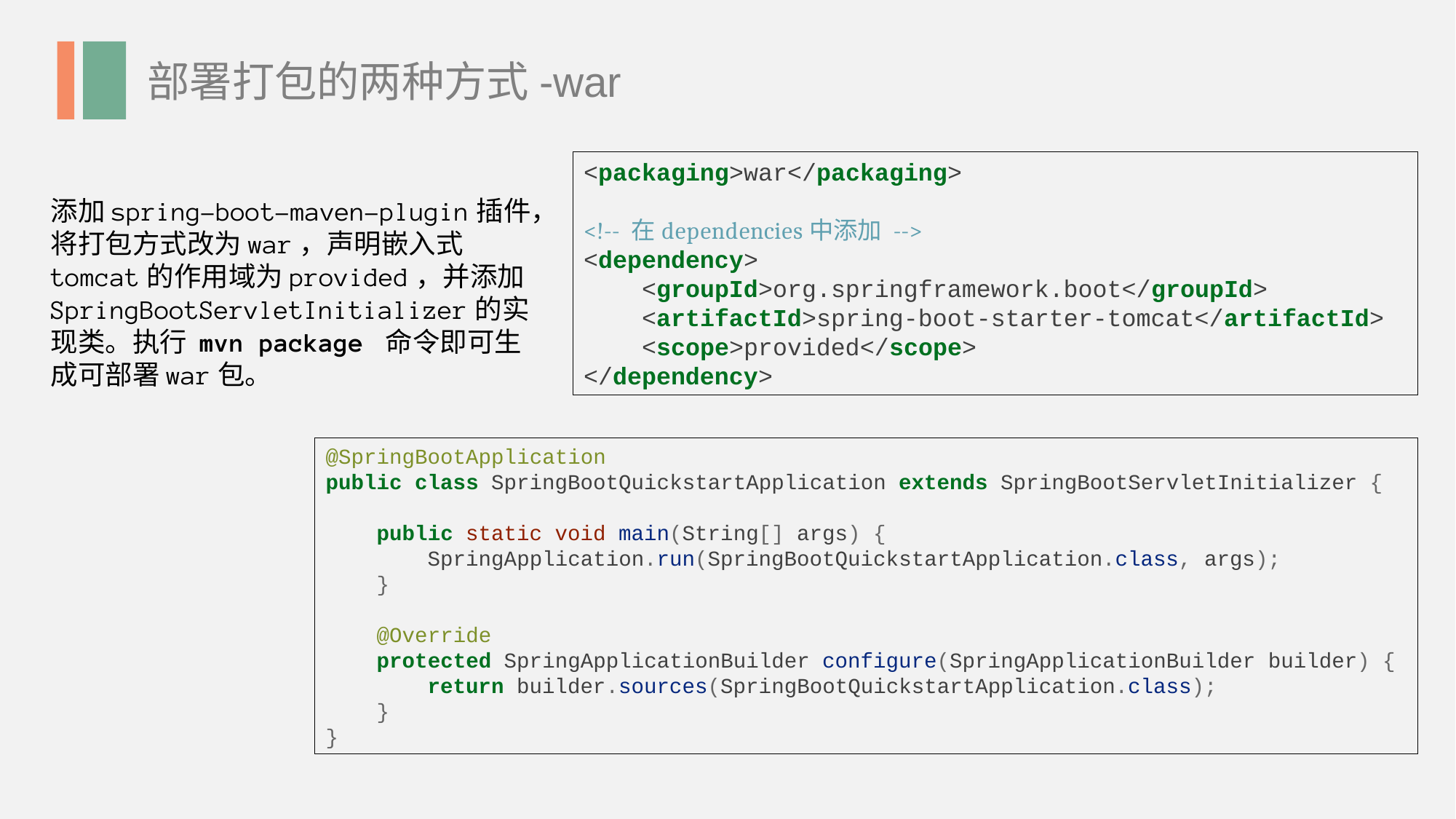

部署打包的两种方式-war
<packaging>war</packaging>
<!-- 在dependencies中添加 -->
<dependency>
    <groupId>org.springframework.boot</groupId>
    <artifactId>spring-boot-starter-tomcat</artifactId>
    <scope>provided</scope>
</dependency>
添加spring-boot-maven-plugin插件，将打包方式改为war，声明嵌入式tomcat的作用域为provided，并添加SpringBootServletInitializer的实现类。执行 mvn package 命令即可生成可部署war包。
@SpringBootApplication
public class SpringBootQuickstartApplication extends SpringBootServletInitializer {
    public static void main(String[] args) {
        SpringApplication.run(SpringBootQuickstartApplication.class, args);
    }
    @Override
    protected SpringApplicationBuilder configure(SpringApplicationBuilder builder) {
        return builder.sources(SpringBootQuickstartApplication.class);
    }
}